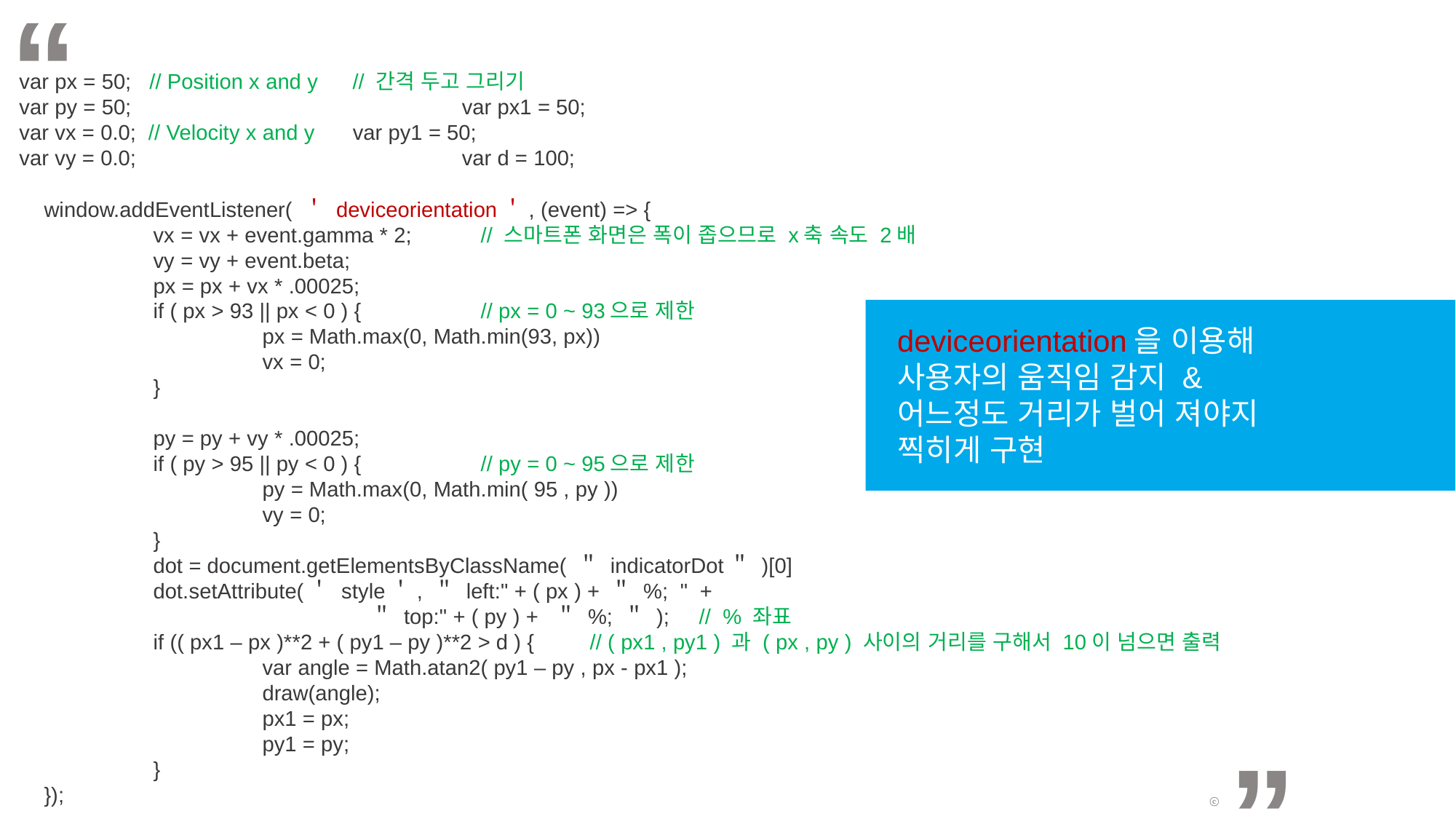

“
var px = 50;   // Position x and y	 // 간격 두고 그리기
var py = 50;			 var px1 = 50;
var vx = 0.0;  // Velocity x and y	 var py1 = 50;
var vy = 0.0;			 var d = 100;
window.addEventListener( ＇ deviceorientation＇, (event) => {
	vx = vx + event.gamma * 2; 	// 스마트폰 화면은 폭이 좁으므로 x축 속도 2배
	vy = vy + event.beta;
	px = px + vx * .00025;
	if ( px > 93 || px < 0 ) { 		// px = 0 ~ 93으로 제한
		px = Math.max(0, Math.min(93, px))
		vx = 0;
	}
	py = py + vy * .00025;
	if ( py > 95 || py < 0 ) { 		// py = 0 ~ 95으로 제한
		py = Math.max(0, Math.min( 95 , py ))
		vy = 0;
	}
	dot = document.getElementsByClassName( ＂ indicatorDot＂ )[0]
	dot.setAttribute(＇ style＇, ＂ left:" + ( px ) + ＂ %;  "  +
			＂ top:" + ( py ) +  ＂ %; ＂ ); 	//  % 좌표
	if (( px1 – px )**2 + ( py1 – py )**2 > d ) { 	// ( px1 , py1 ) 과 ( px , py ) 사이의 거리를 구해서 10이 넘으면 출력
		var angle = Math.atan2( py1 – py , px - px1 );
		draw(angle);
		px1 = px;
		py1 = py;
	}
});

deviceorientation을 이용해
사용자의 움직임 감지 &
어느정도 거리가 벌어 져야지
찍히게 구현
”